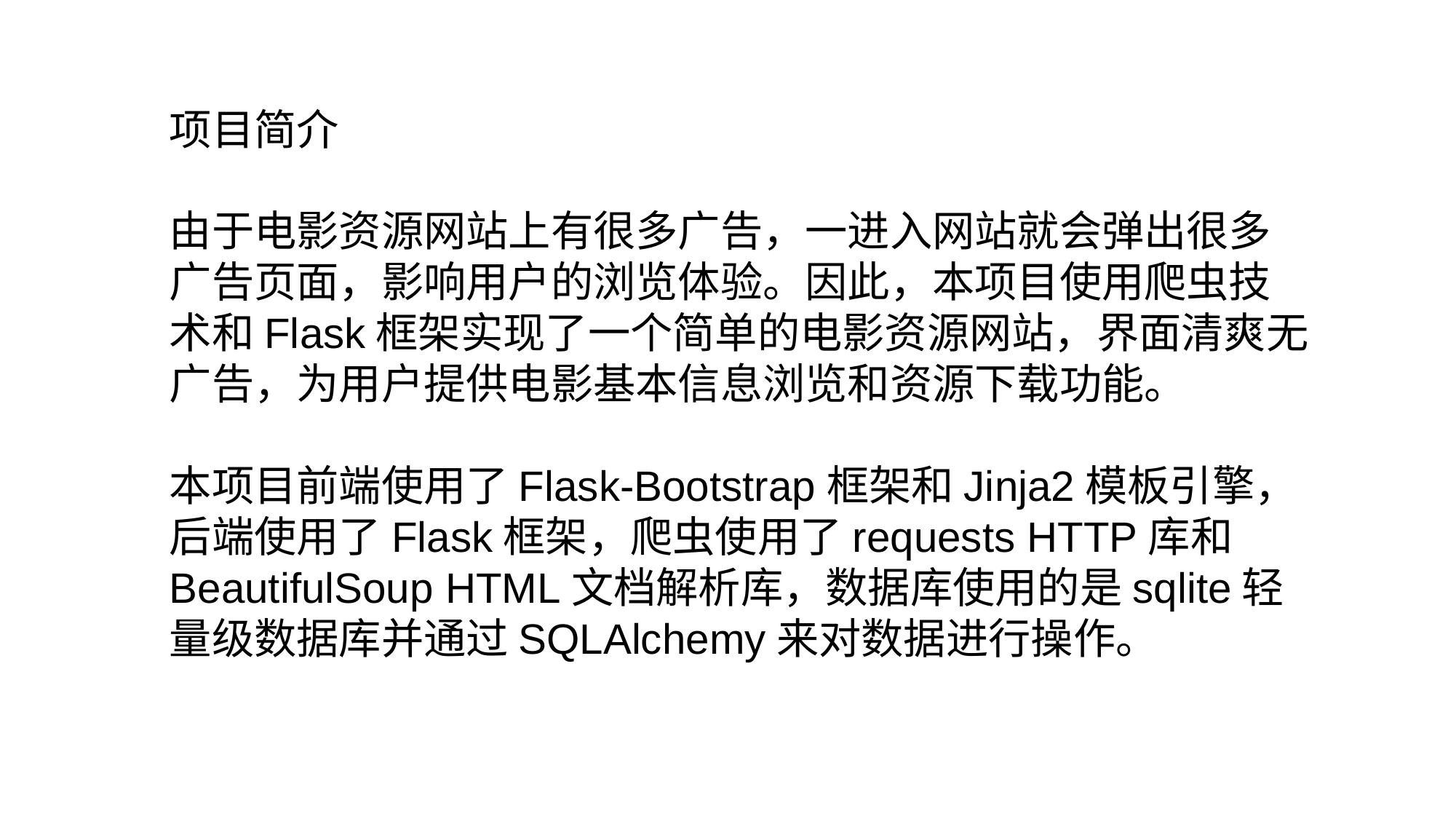

项目简介

由于电影资源网站上有很多广告，一进入网站就会弹出很多广告页面，影响用户的浏览体验。因此，本项目使用爬虫技术和Flask框架实现了一个简单的电影资源网站，界面清爽无广告，为用户提供电影基本信息浏览和资源下载功能。

本项目前端使用了Flask-Bootstrap框架和Jinja2模板引擎，后端使用了Flask框架，爬虫使用了requests HTTP库和BeautifulSoup HTML文档解析库，数据库使用的是sqlite轻量级数据库并通过SQLAlchemy来对数据进行操作。